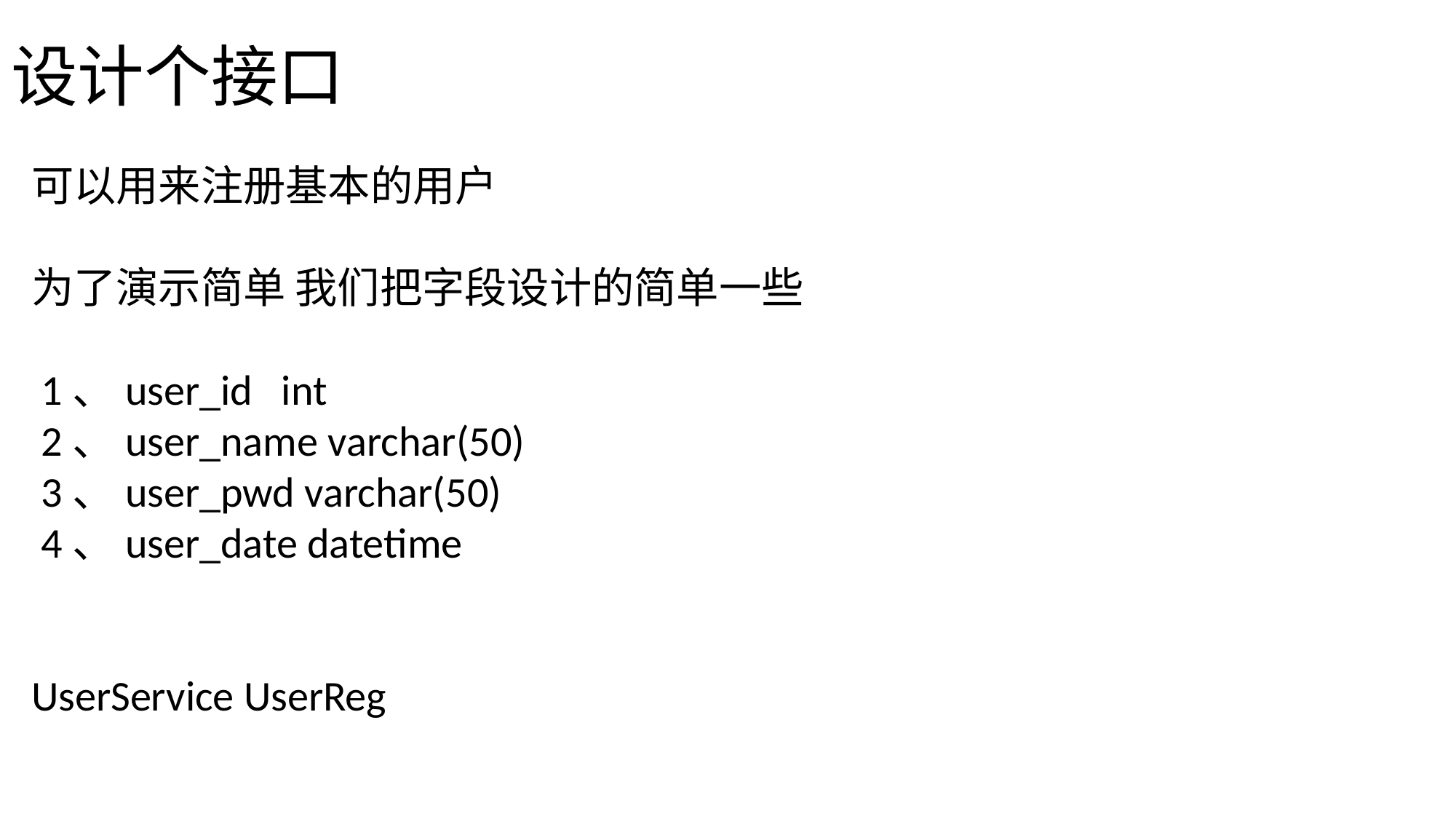

# 设计个接口
可以用来注册基本的用户

为了演示简单 我们把字段设计的简单一些

 1、user_id   int
 2、user_name varchar(50)
 3、user_pwd varchar(50)
 4、user_date datetime

UserService UserReg